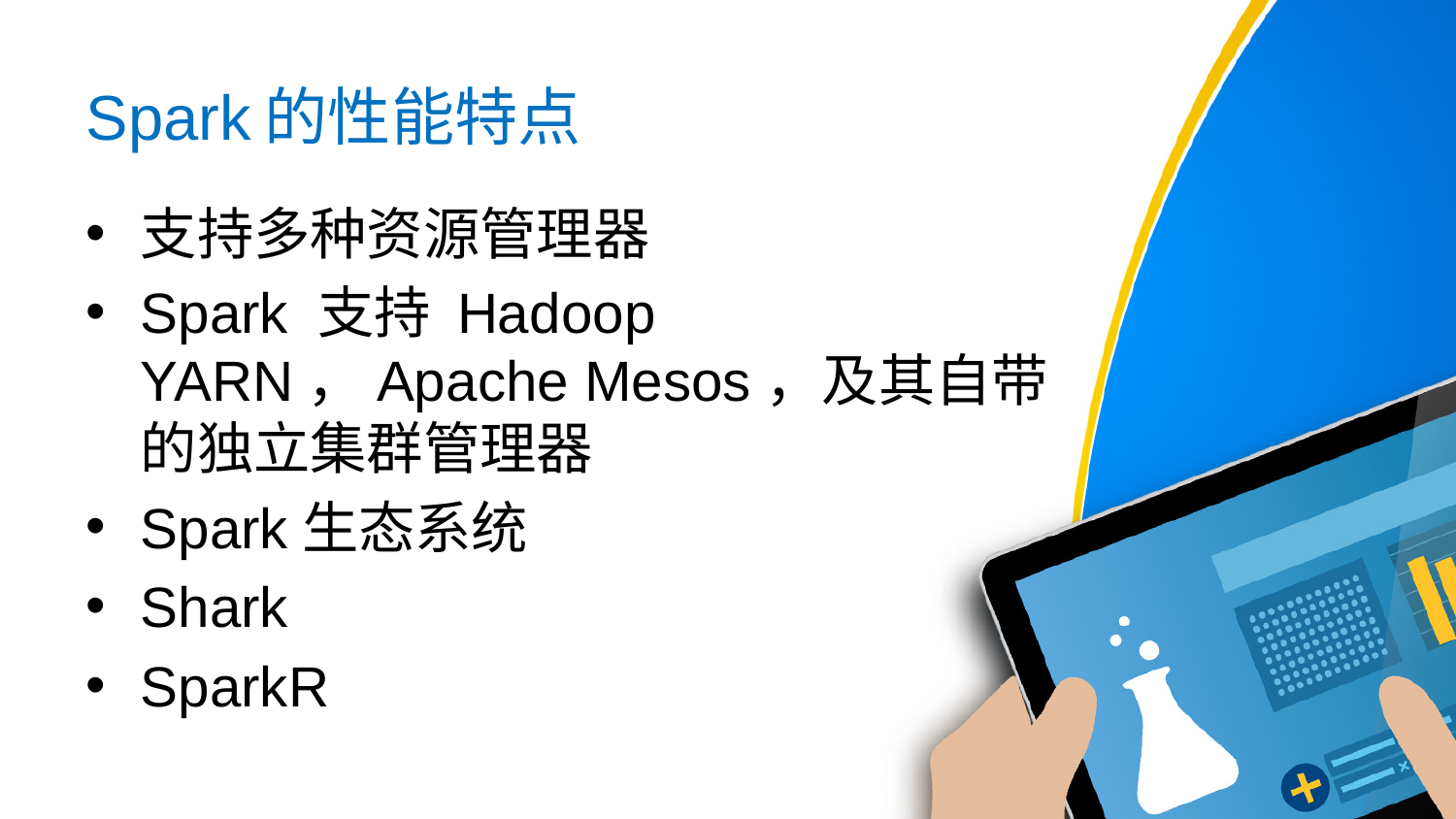

# Spark的性能特点
支持多种资源管理器
Spark 支持 Hadoop YARN，Apache Mesos，及其自带的独立集群管理器
Spark生态系统
Shark
SparkR